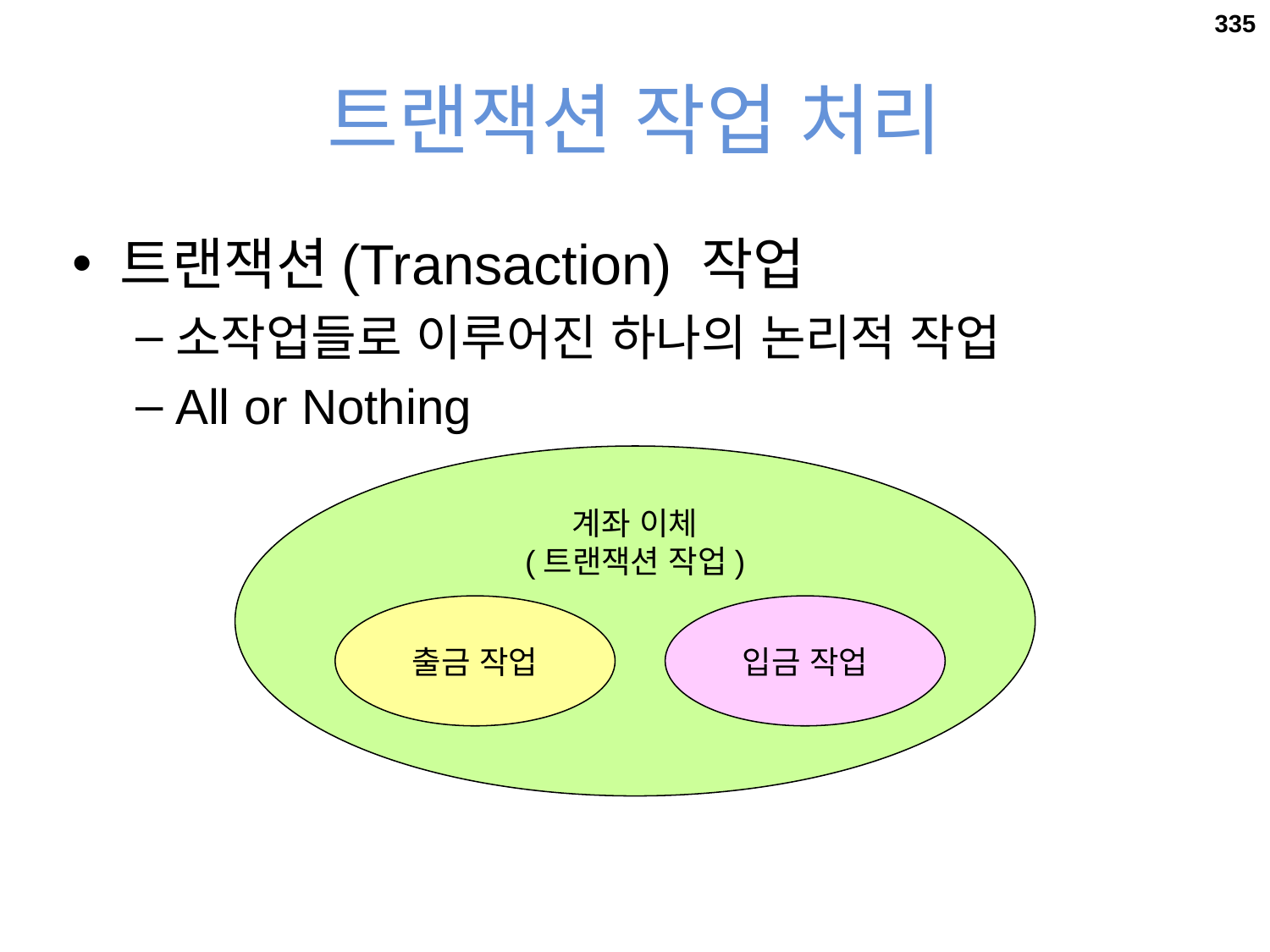

335
# 트랜잭션 작업 처리
트랜잭션(Transaction) 작업
소작업들로 이루어진 하나의 논리적 작업
All or Nothing
계좌 이체
(트랜잭션 작업)
출금 작업
입금 작업